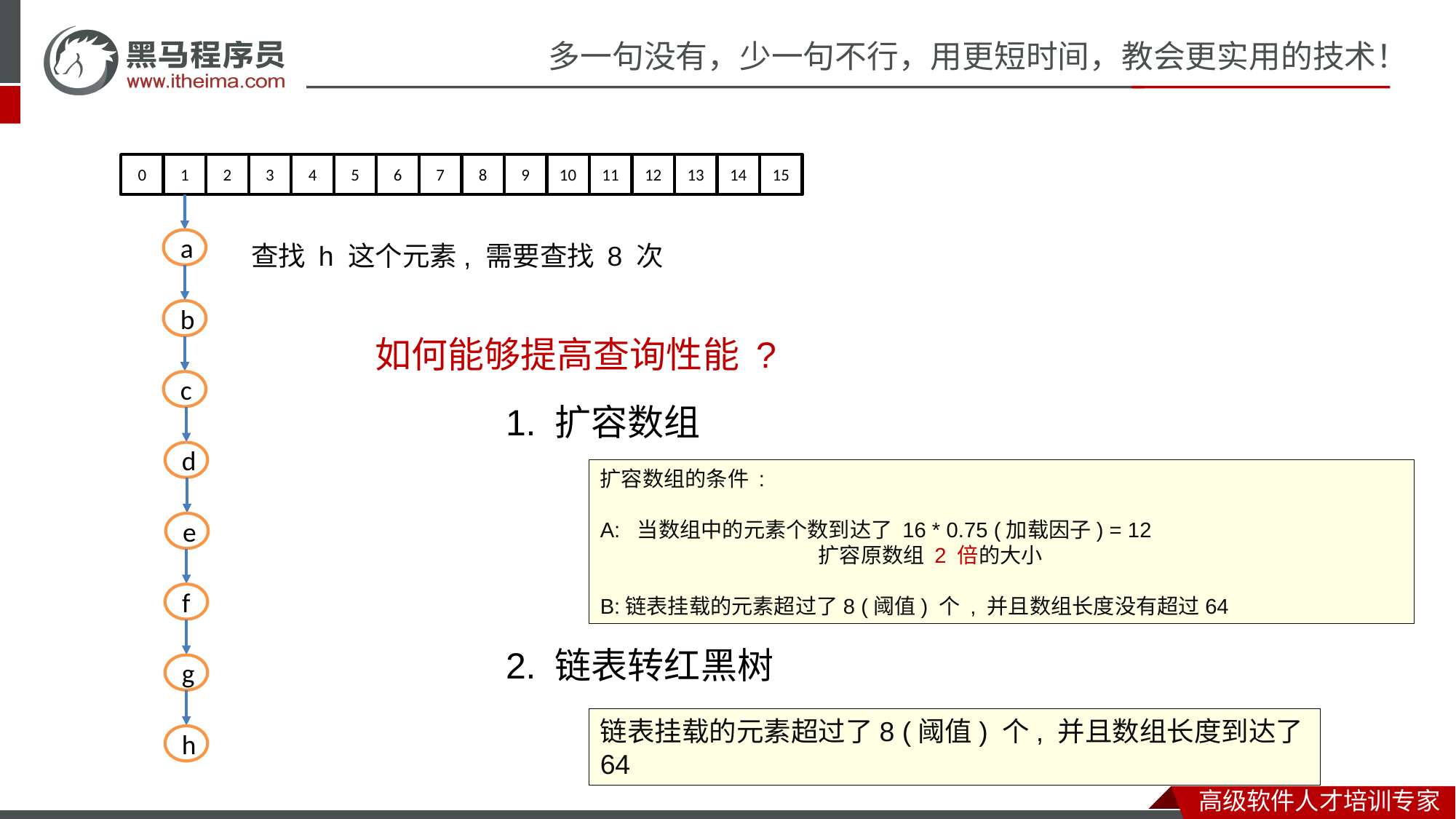

8
9
10
11
12
13
14
15
0
1
2
3
4
5
6
7
a
查找 h 这个元素, 需要查找 8 次
b
如何能够提高查询性能 ?
c
1. 扩容数组
d
扩容数组的条件 :

A:  当数组中的元素个数到达了 16 * 0.75 (加载因子) = 12
		扩容原数组 2 倍的大小

B:链表挂载的元素超过了8 (阈值) 个 , 并且数组长度没有超过64
e
f
2. 链表转红黑树
g
链表挂载的元素超过了8 (阈值) 个, 并且数组长度到达了64
h